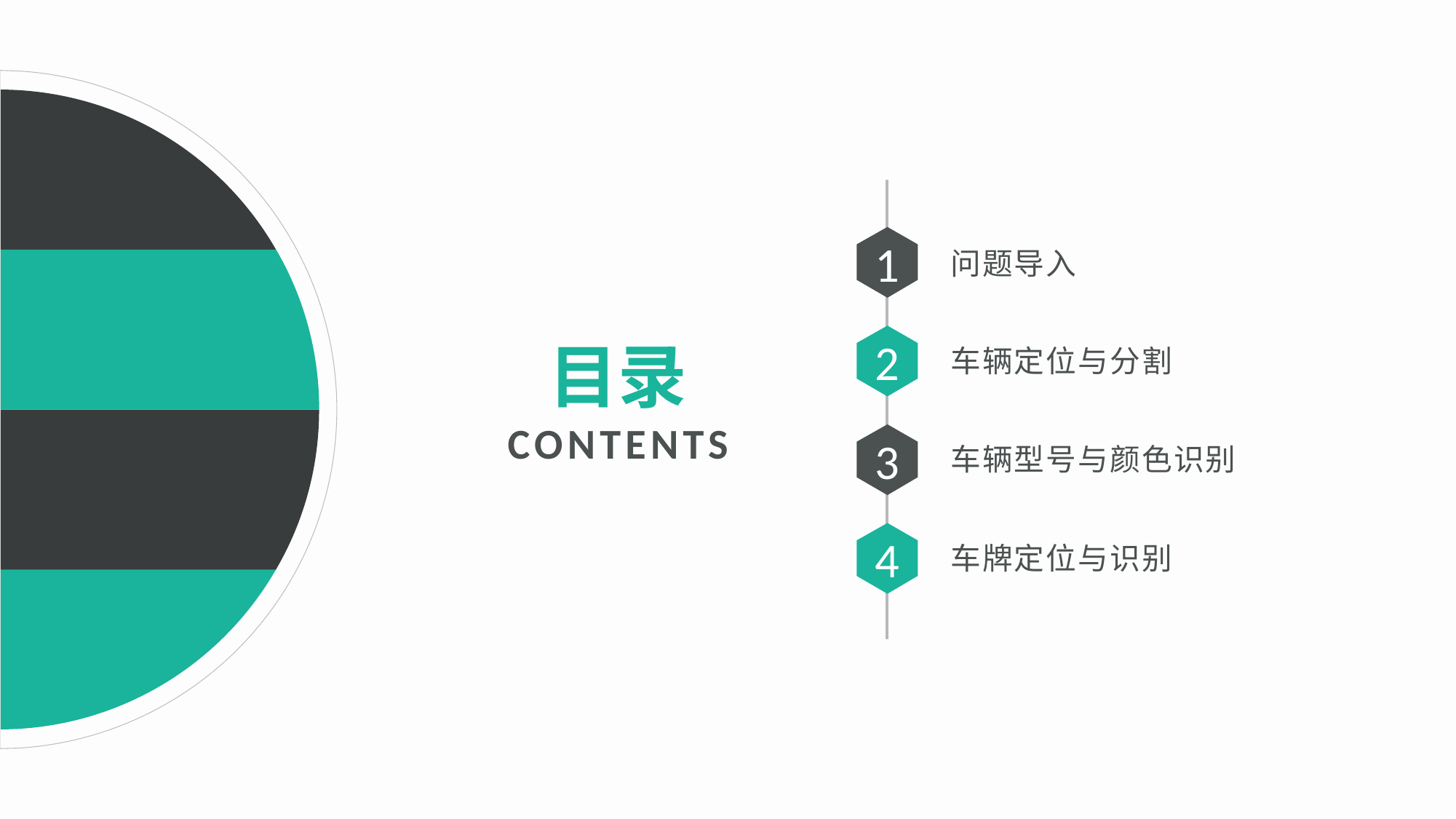

1
问题导入
2
目录
车辆定位与分割
CONTENTS
3
车辆型号与颜色识别
4
车牌定位与识别